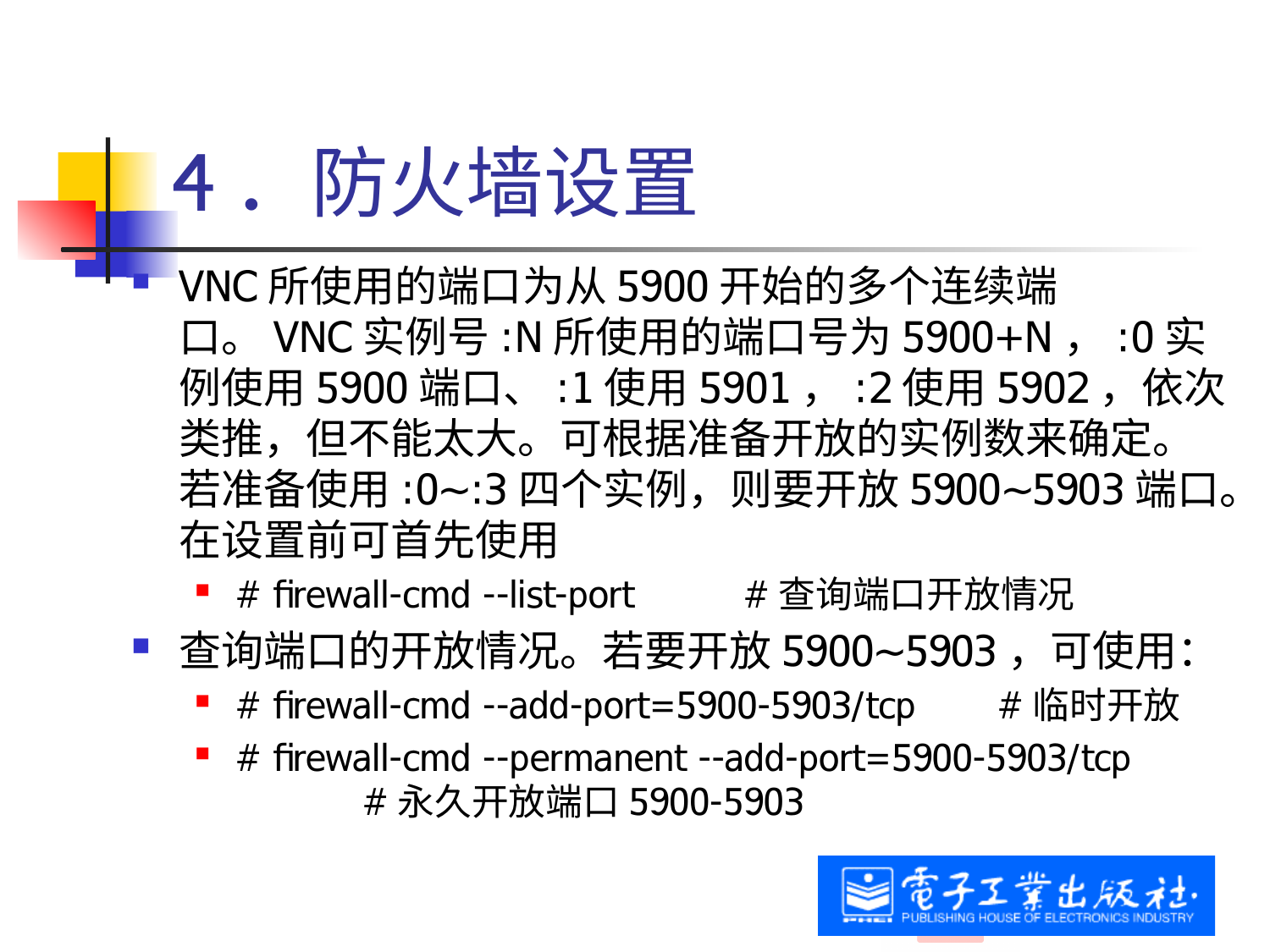

# 4．防火墙设置
VNC所使用的端口为从5900开始的多个连续端口。VNC实例号:N所使用的端口号为5900+N，:0实例使用5900端口、:1使用5901，:2使用5902，依次类推，但不能太大。可根据准备开放的实例数来确定。若准备使用:0~:3四个实例，则要开放5900~5903端口。在设置前可首先使用
# firewall-cmd --list-port 	#查询端口开放情况
查询端口的开放情况。若要开放5900~5903，可使用：
# firewall-cmd --add-port=5900-5903/tcp 	#临时开放
# firewall-cmd --permanent --add-port=5900-5903/tcp 	#永久开放端口5900-5903